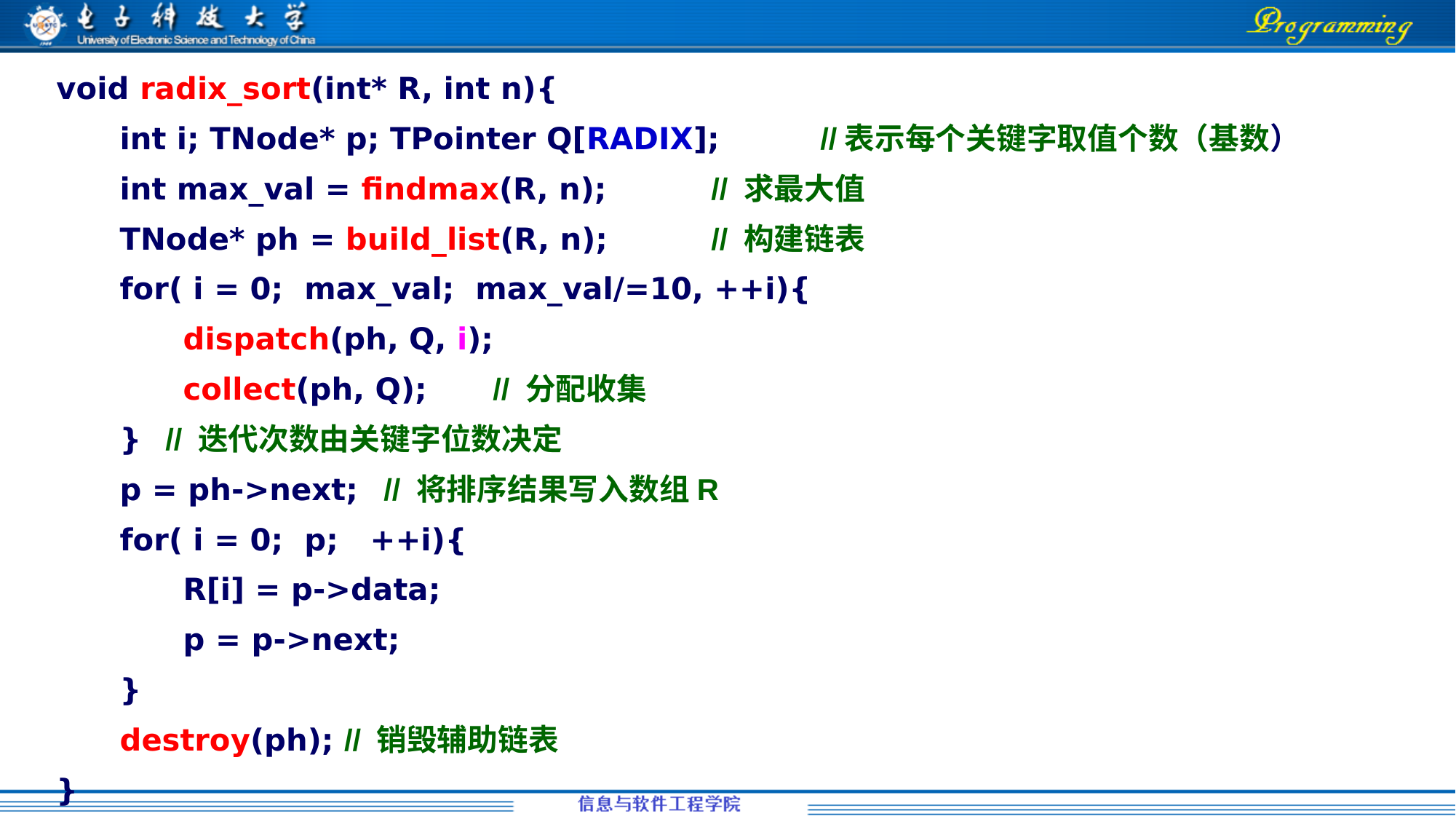

void radix_sort(int* R, int n){
      int i; TNode* p; TPointer Q[RADIX]; 	//表示每个关键字取值个数（基数）
      int max_val = findmax(R, n);	// 求最大值
      TNode* ph = build_list(R, n);	// 构建链表
      for( i = 0;  max_val;  max_val/=10, ++i){
            dispatch(ph, Q, i);
            collect(ph, Q);	// 分配收集
      }	// 迭代次数由关键字位数决定
      p = ph->next;	// 将排序结果写入数组R
      for( i = 0;  p;   ++i){
            R[i] = p->data;
            p = p->next;
      }
      destroy(ph); // 销毁辅助链表
}